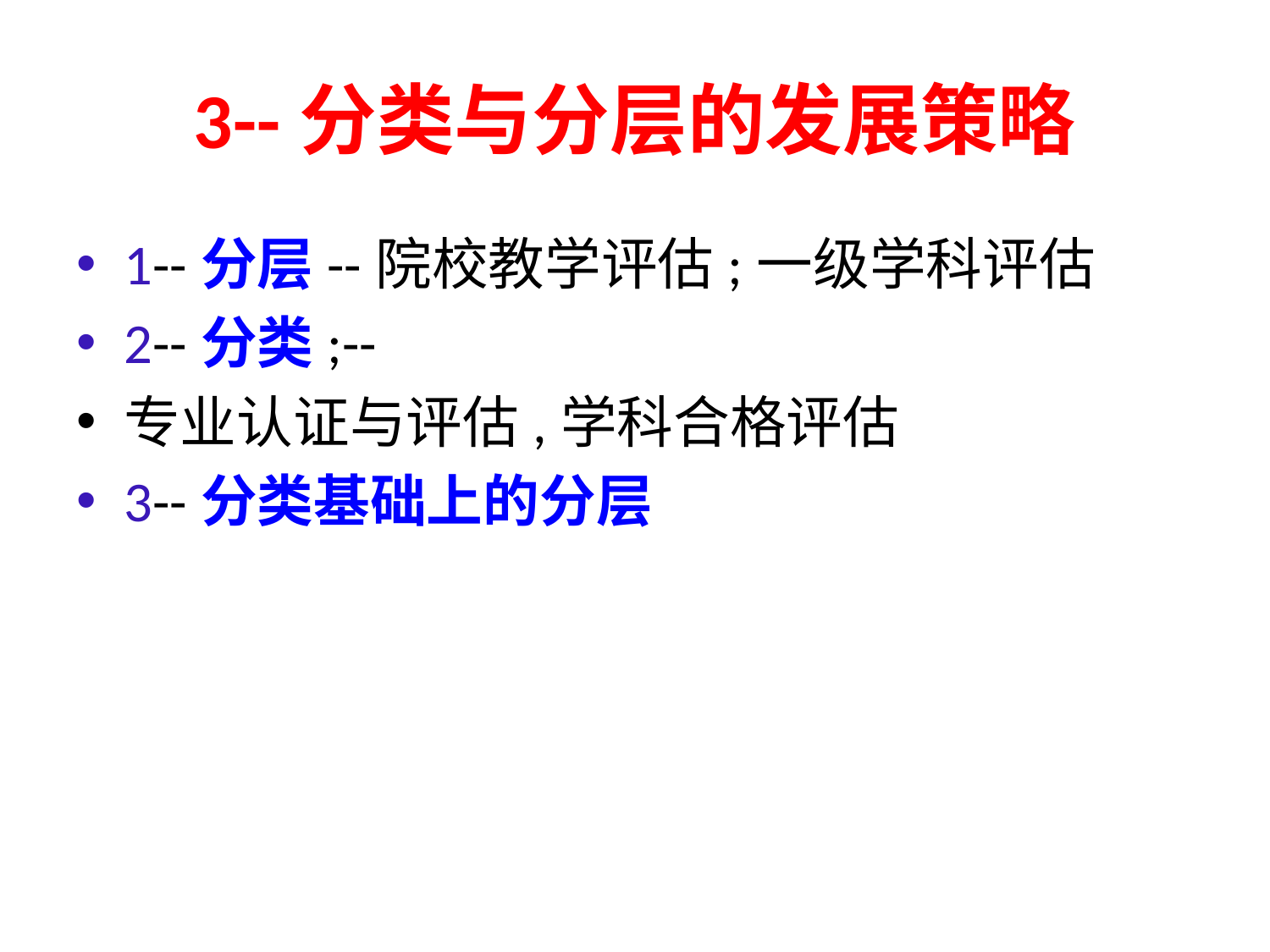

# 3--分类与分层的发展策略
1--分层--院校教学评估;一级学科评估
2--分类;--
专业认证与评估,学科合格评估
3--分类基础上的分层